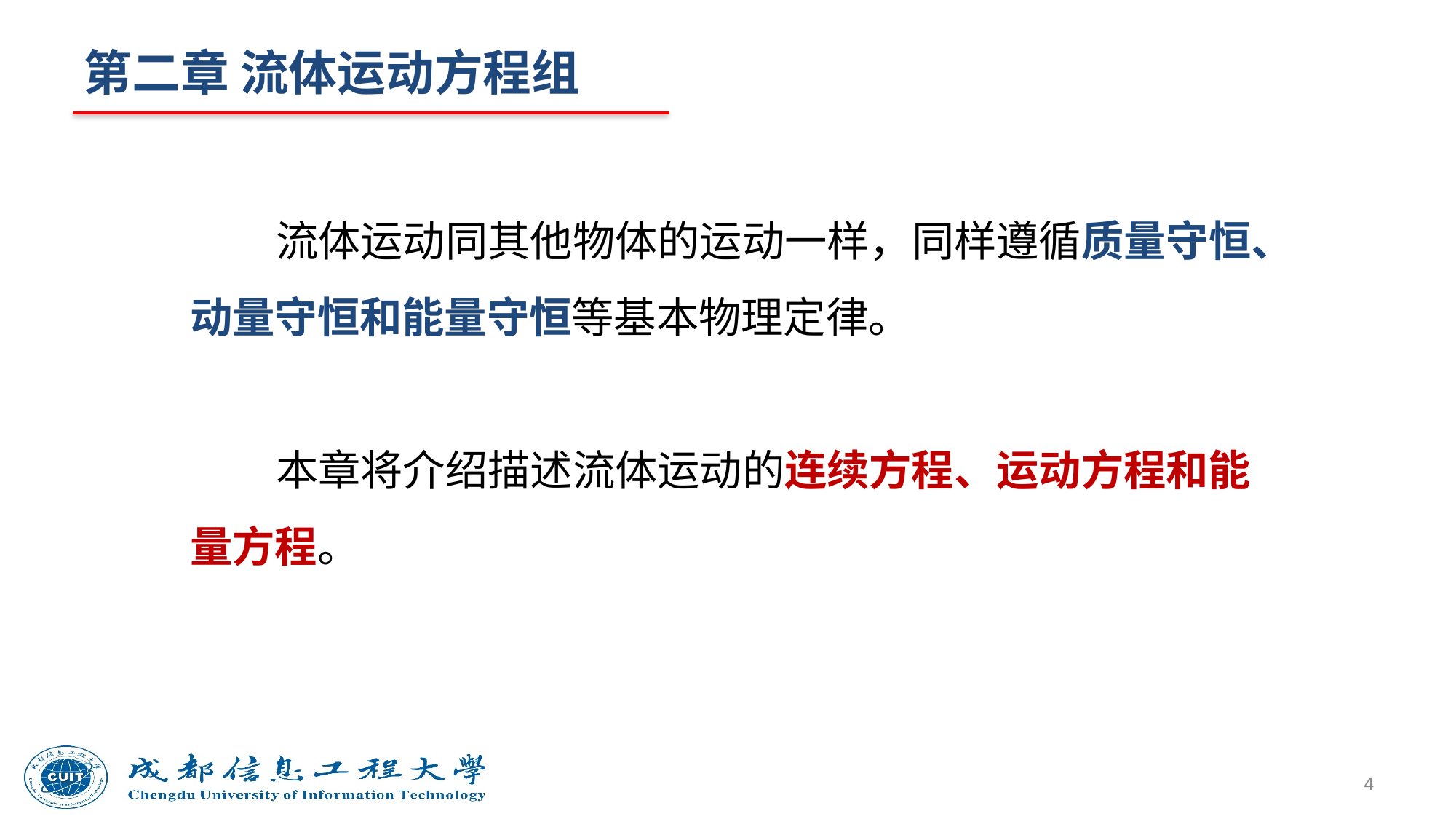

# 第二章 流体运动方程组
        流体运动同其他物体的运动一样，同样遵循质量守恒、动量守恒和能量守恒等基本物理定律。

        本章将介绍描述流体运动的连续方程、运动方程和能量方程。
4